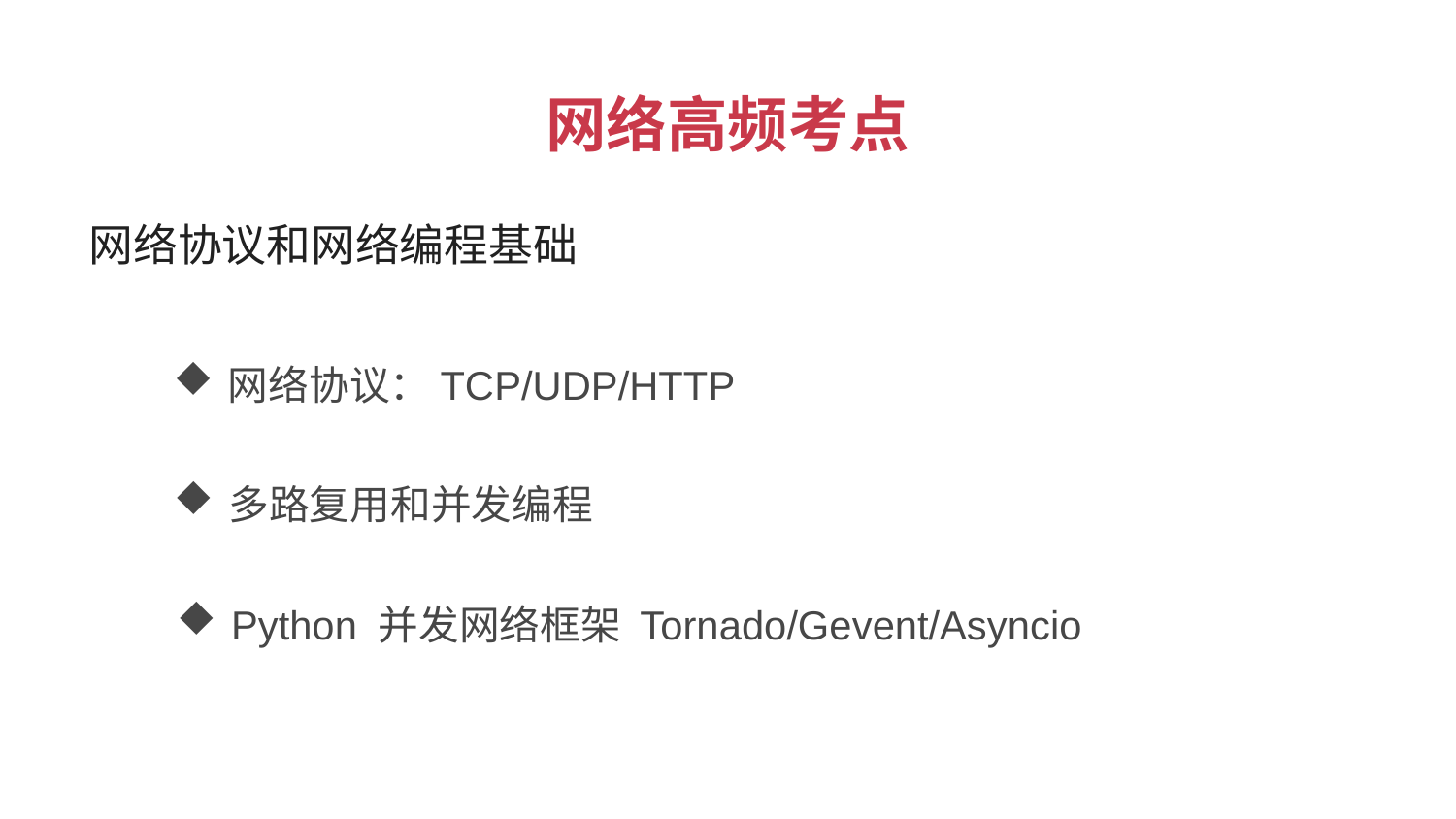

网络高频考点
网络协议和网络编程基础
网络协议：TCP/UDP/HTTP
多路复用和并发编程
Python 并发网络框架 Tornado/Gevent/Asyncio